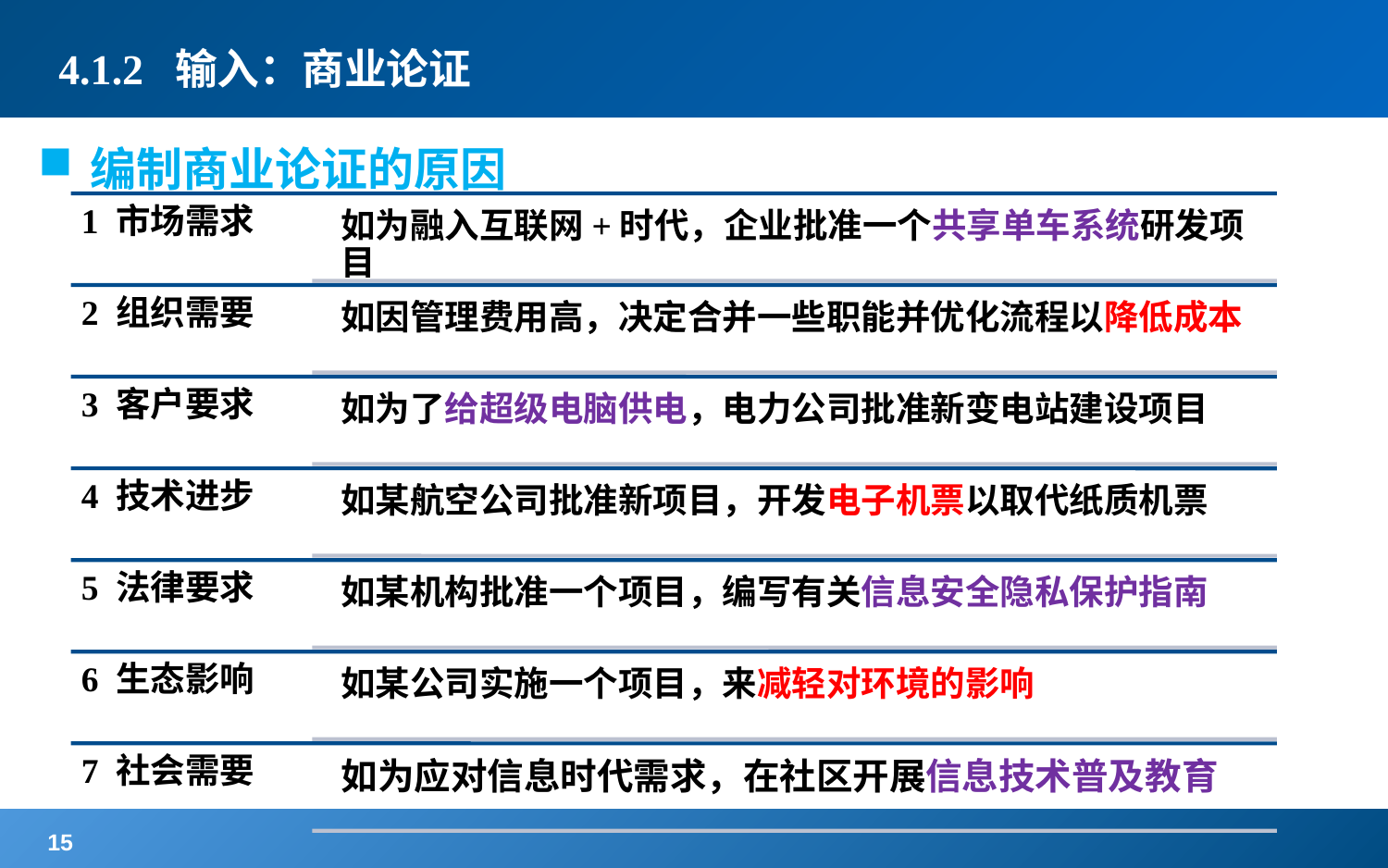

# 4.1.2  输入：商业论证
编制商业论证的原因
1 市场需求
如为融入互联网+时代，企业批准一个共享单车系统研发项目
2 组织需要
如因管理费用高，决定合并一些职能并优化流程以降低成本
3 客户要求
如为了给超级电脑供电，电力公司批准新变电站建设项目
4 技术进步
如某航空公司批准新项目，开发电子机票以取代纸质机票
5 法律要求
如某机构批准一个项目，编写有关信息安全隐私保护指南
6 生态影响
如某公司实施一个项目，来减轻对环境的影响
7 社会需要
如为应对信息时代需求，在社区开展信息技术普及教育